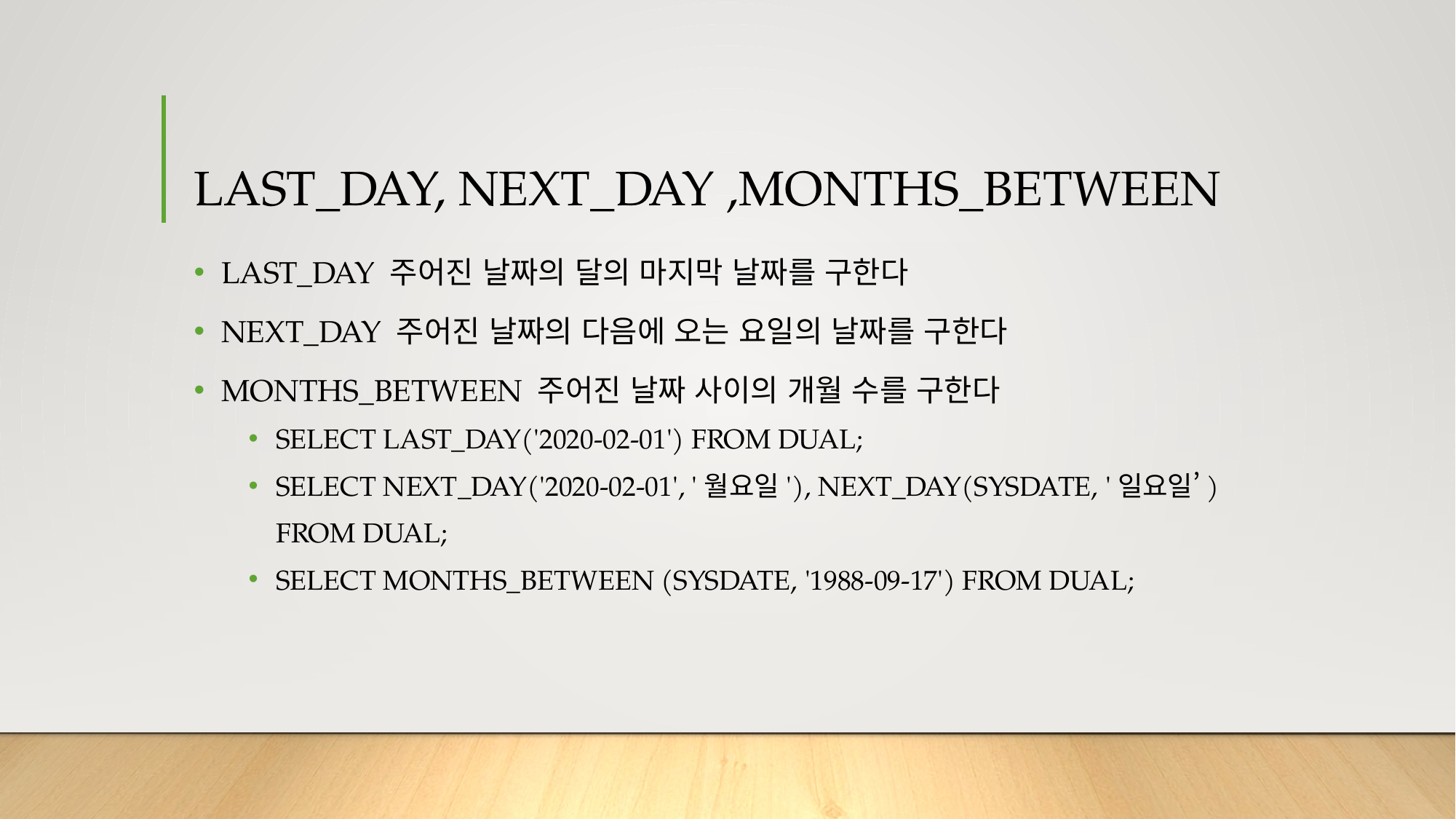

# LAST_DAY, NEXT_DAY ,MONTHS_BETWEEN
LAST_DAY 주어진 날짜의 달의 마지막 날짜를 구한다
NEXT_DAY 주어진 날짜의 다음에 오는 요일의 날짜를 구한다
MONTHS_BETWEEN 주어진 날짜 사이의 개월 수를 구한다
SELECT LAST_DAY('2020-02-01') FROM DUAL;
SELECT NEXT_DAY('2020-02-01', '월요일'), NEXT_DAY(SYSDATE, '일요일’)
    FROM DUAL;
SELECT MONTHS_BETWEEN (SYSDATE, '1988-09-17') FROM DUAL;